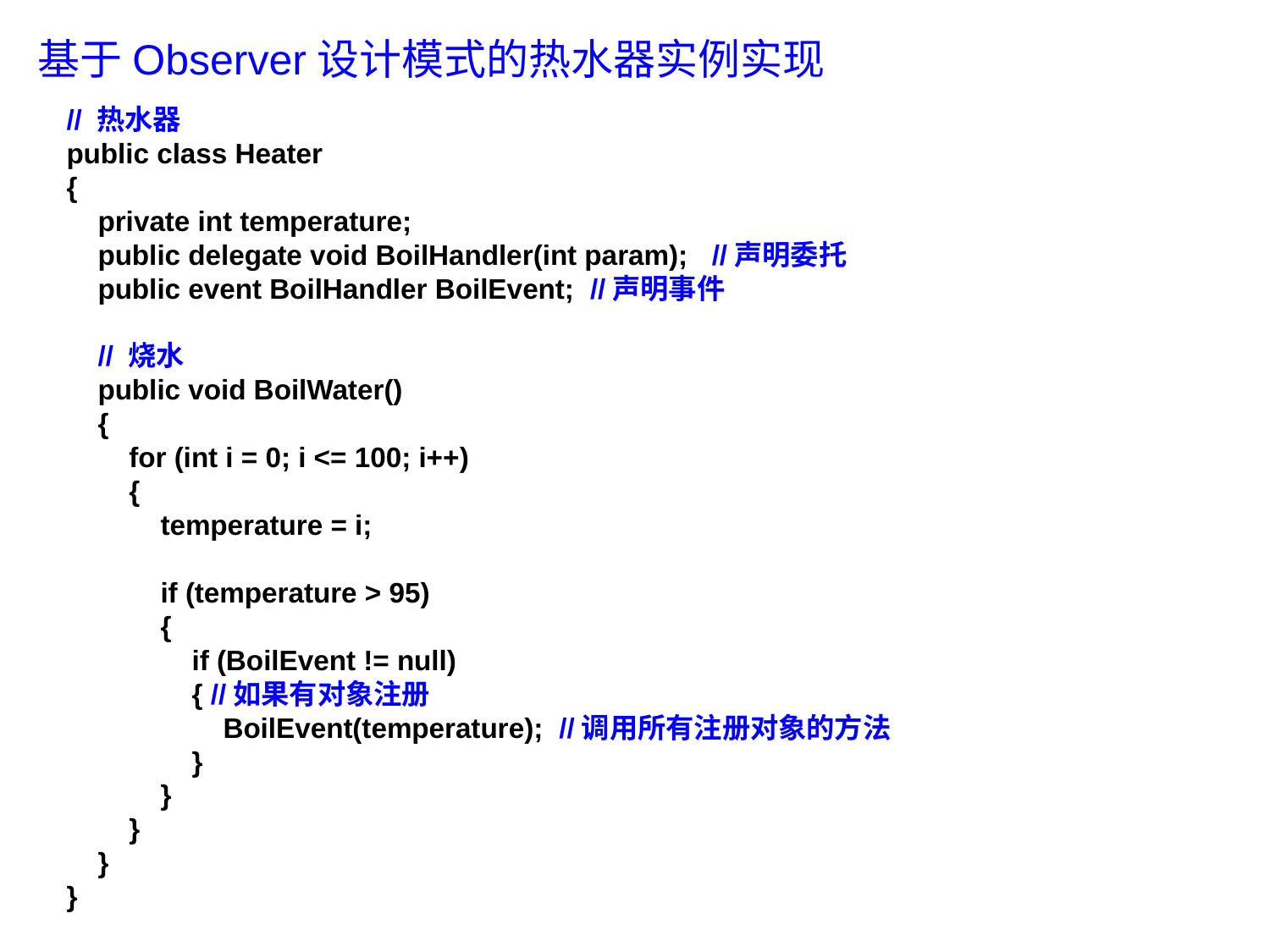

基于Observer设计模式的热水器实例实现
// 热水器
public class Heater
{
    private int temperature;
    public delegate void BoilHandler(int param);   //声明委托
    public event BoilHandler BoilEvent;  //声明事件

    // 烧水
    public void BoilWater()
    {
        for (int i = 0; i <= 100; i++)
        {
            temperature = i;

            if (temperature > 95)
            {
                if (BoilEvent != null)
                { //如果有对象注册
                    BoilEvent(temperature);  //调用所有注册对象的方法
                }
            }
        }
    }
}